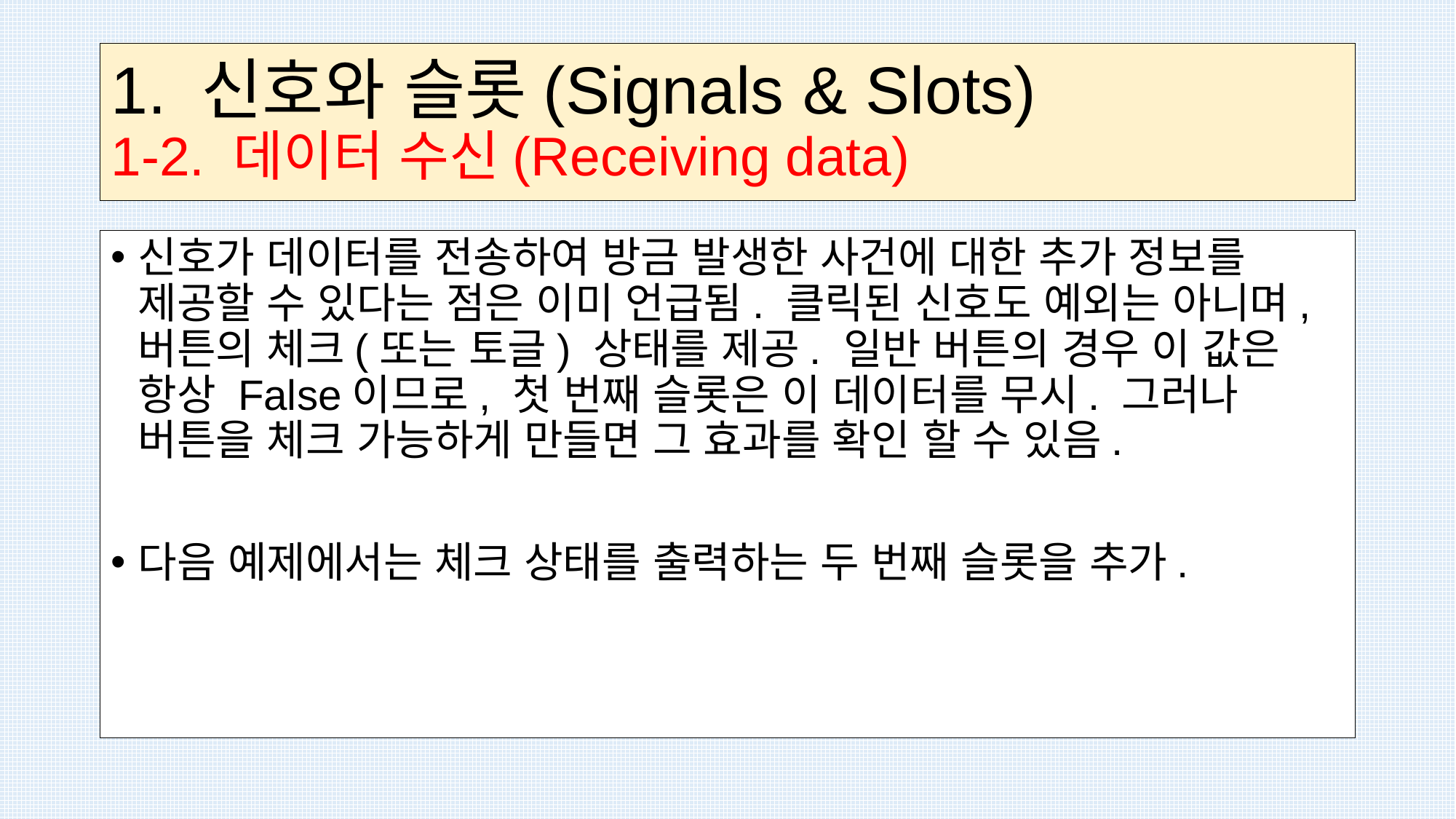

# 1. 신호와 슬롯(Signals & Slots) 1-2. 데이터 수신(Receiving data)
신호가 데이터를 전송하여 방금 발생한 사건에 대한 추가 정보를 제공할 수 있다는 점은 이미 언급됨. 클릭된 신호도 예외는 아니며, 버튼의 체크(또는 토글) 상태를 제공. 일반 버튼의 경우 이 값은 항상 False이므로, 첫 번째 슬롯은 이 데이터를 무시. 그러나 버튼을 체크 가능하게 만들면 그 효과를 확인 할 수 있음.

다음 예제에서는 체크 상태를 출력하는 두 번째 슬롯을 추가.